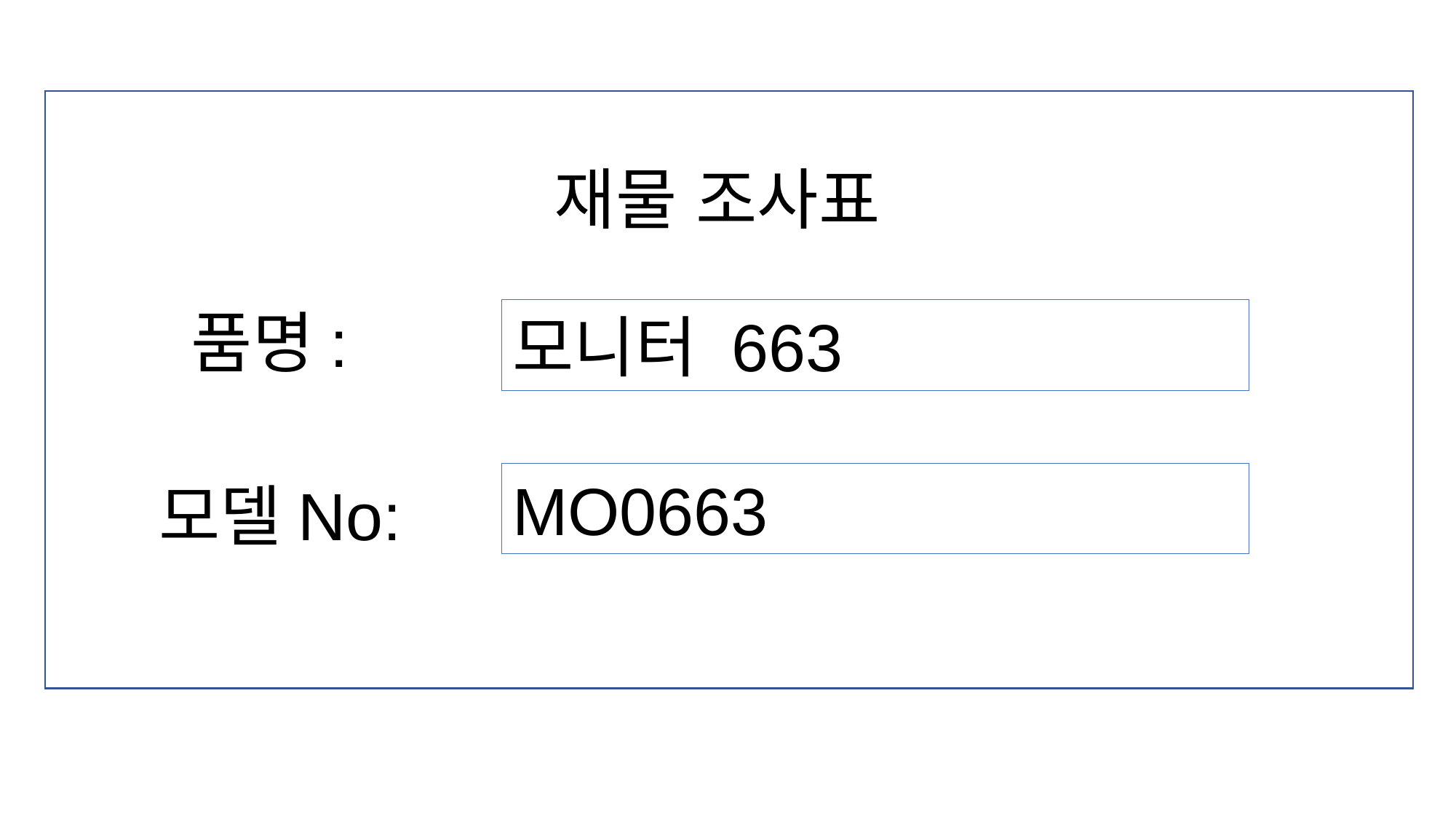

재물 조사표
품명:
모니터 663
MO0663
모델No: